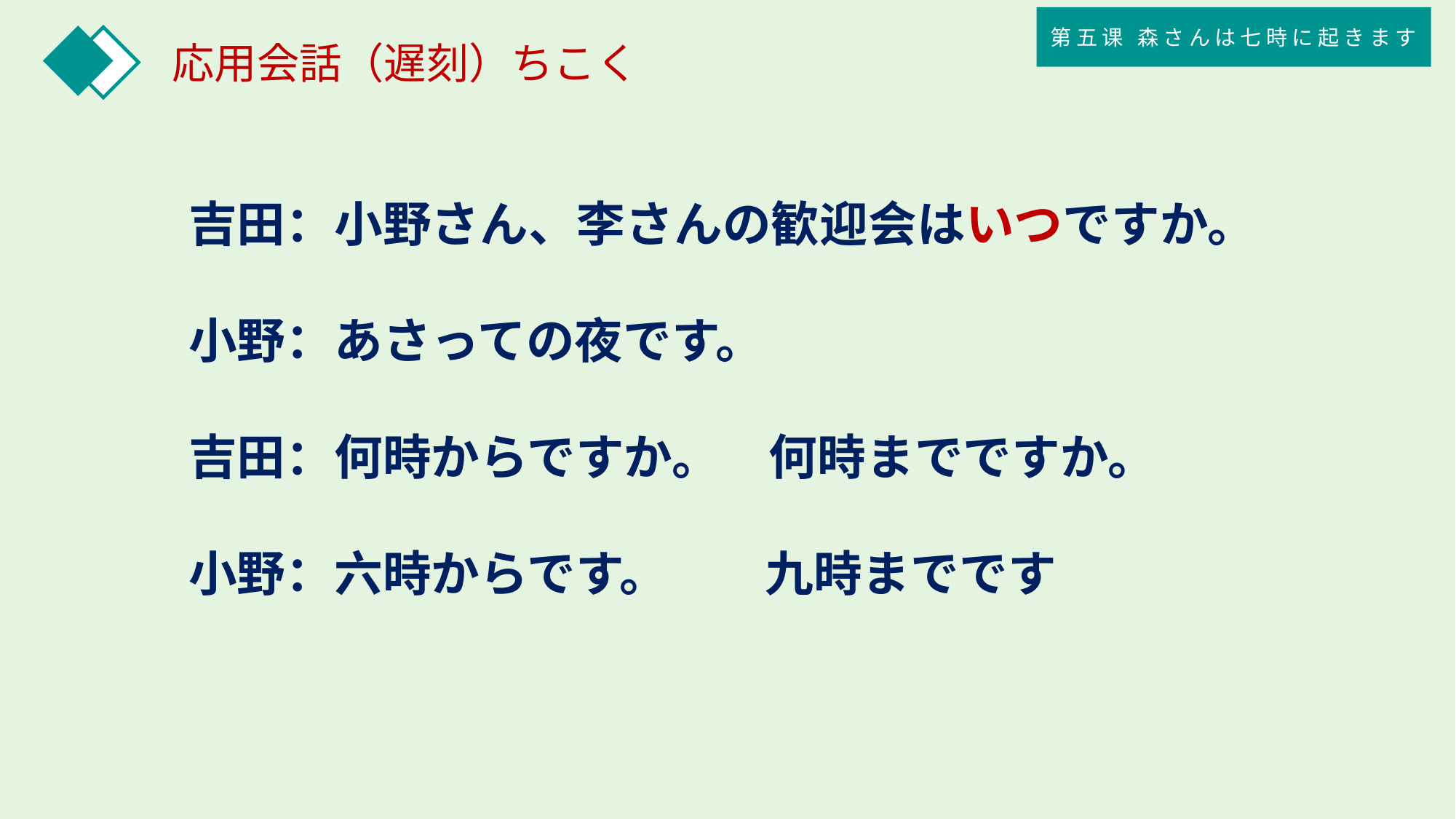

第五课 森さんは七時に起きます

応用会話（遅刻）ちこく
吉田：小野さん、李さんの歓迎会はいつですか。
小野：あさっての夜です。
吉田：何時からですか。　何時までですか。
小野：六時からです。　　九時までです